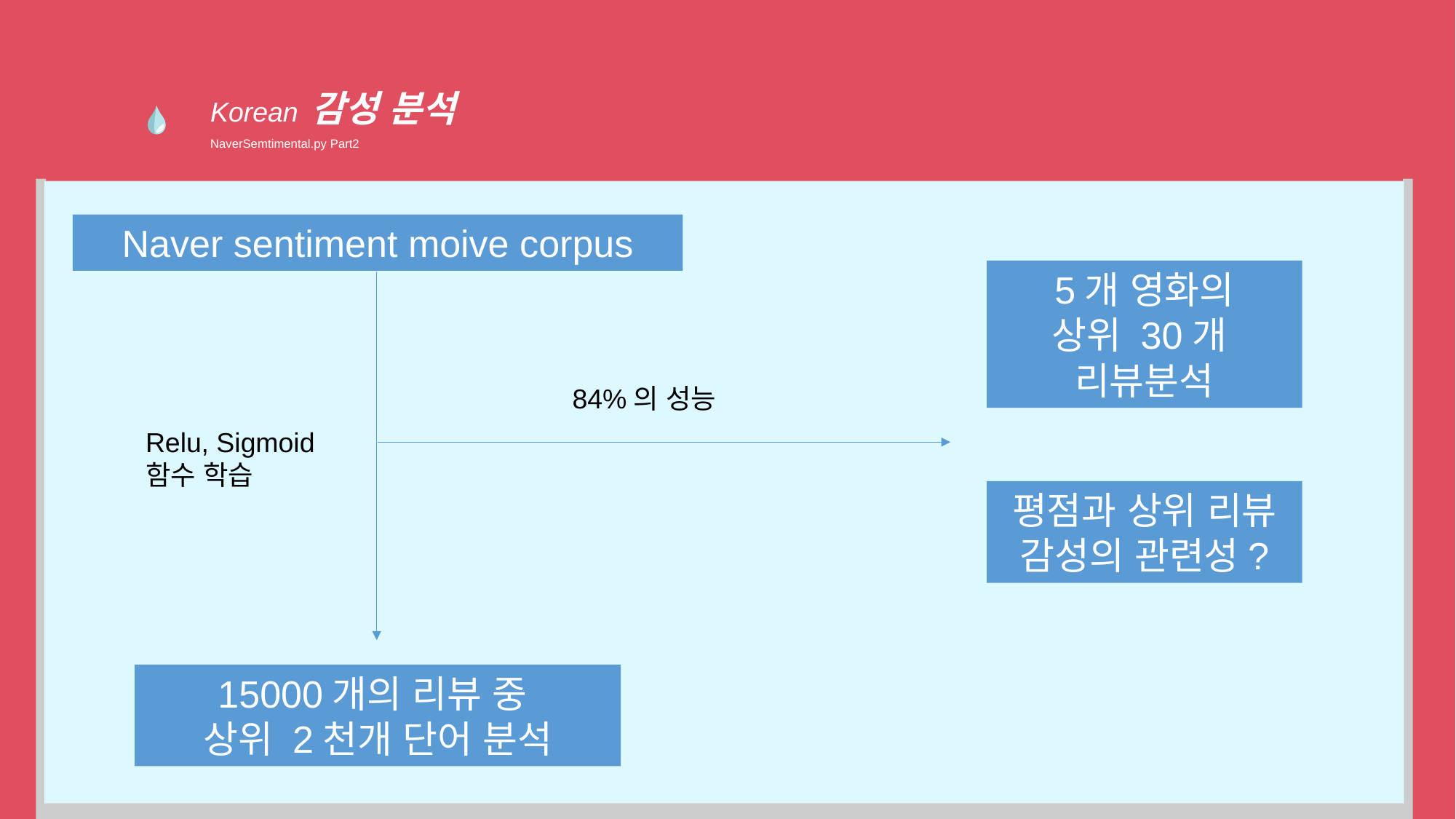

Korean 감성 분석
NaverSemtimental.py Part2

Naver sentiment moive corpus
5개 영화의
상위 30개
리뷰분석
84%의 성능
Relu, Sigmoid함수 학습
평점과 상위 리뷰 감성의 관련성?
15000개의 리뷰 중
상위 2천개 단어 분석